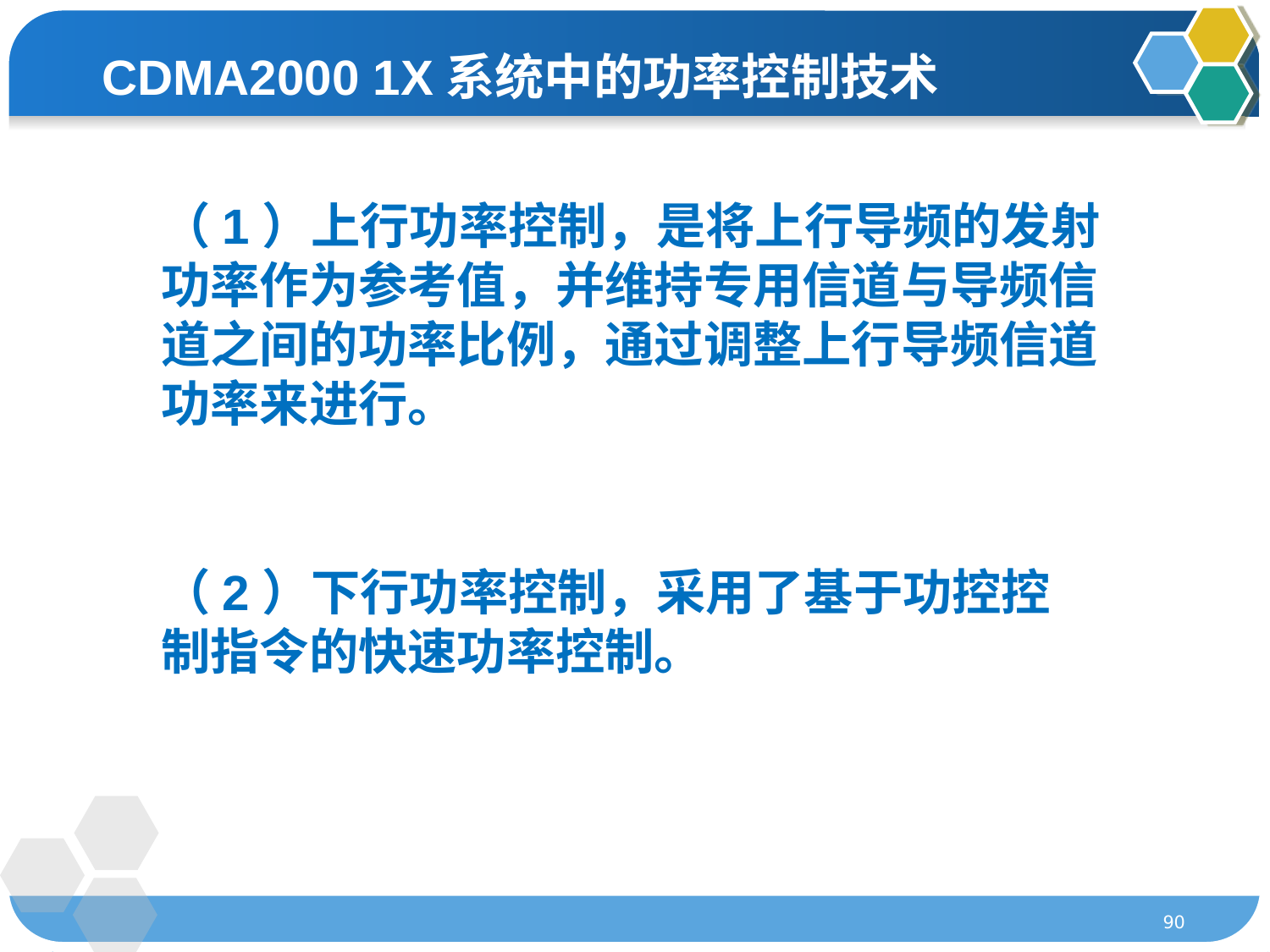

CDMA2000 1X系统中的功率控制技术
（1）上行功率控制，是将上行导频的发射功率作为参考值，并维持专用信道与导频信道之间的功率比例，通过调整上行导频信道功率来进行。
（2）下行功率控制，采用了基于功控控制指令的快速功率控制。